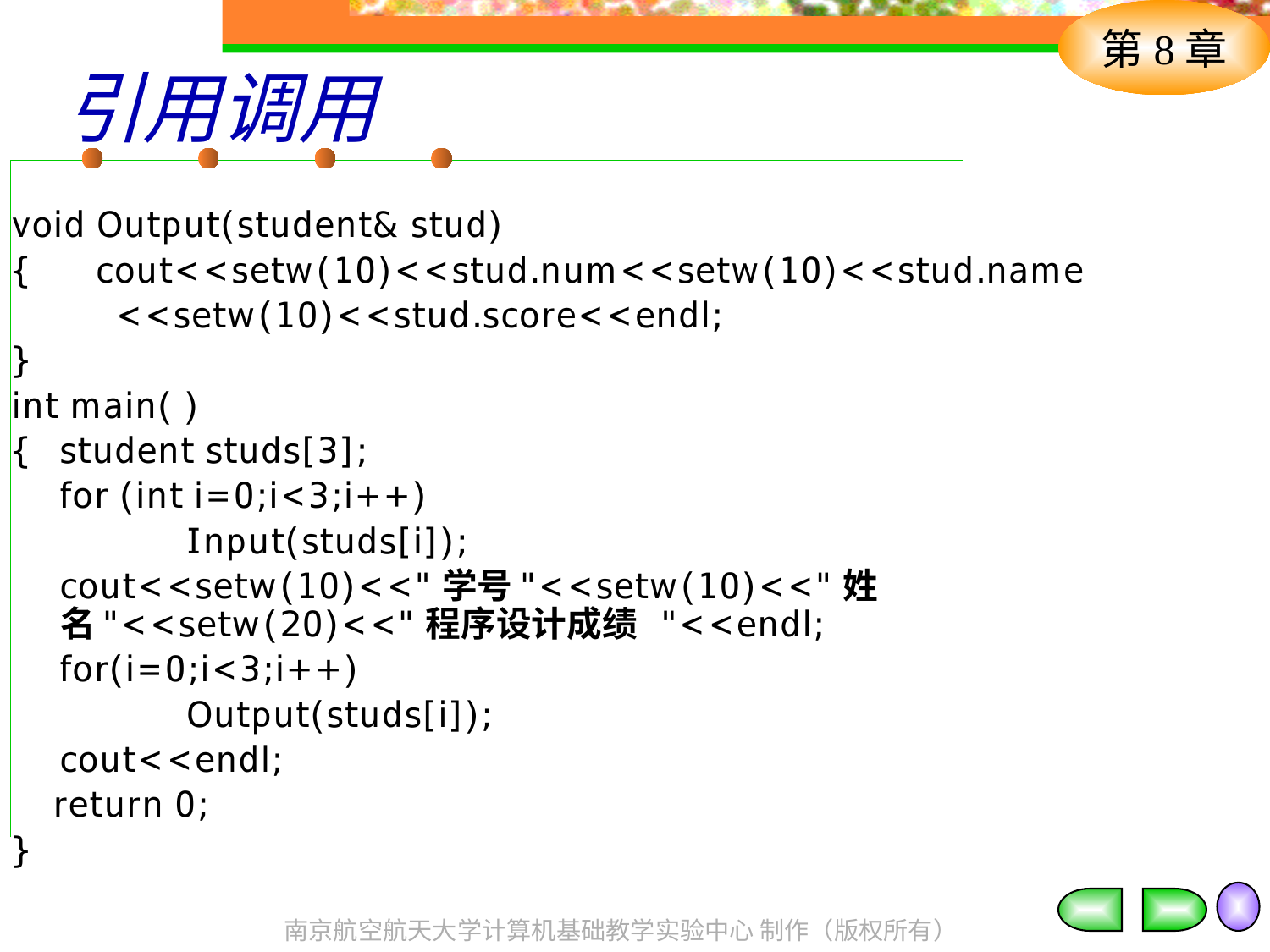

# 引用调用
void Output(student& stud)
{      cout<<setw(10)<<stud.num<<setw(10)<<stud.name
          <<setw(10)<<stud.score<<endl;
}
int main( )
{	student studs[3];
	for (int i=0;i<3;i++)
		Input(studs[i]);
	cout<<setw(10)<<"学号"<<setw(10)<<"姓名"<<setw(20)<<"程序设计成绩  "<<endl;
	for(i=0;i<3;i++)
		Output(studs[i]);
	cout<<endl;
    return 0;
}